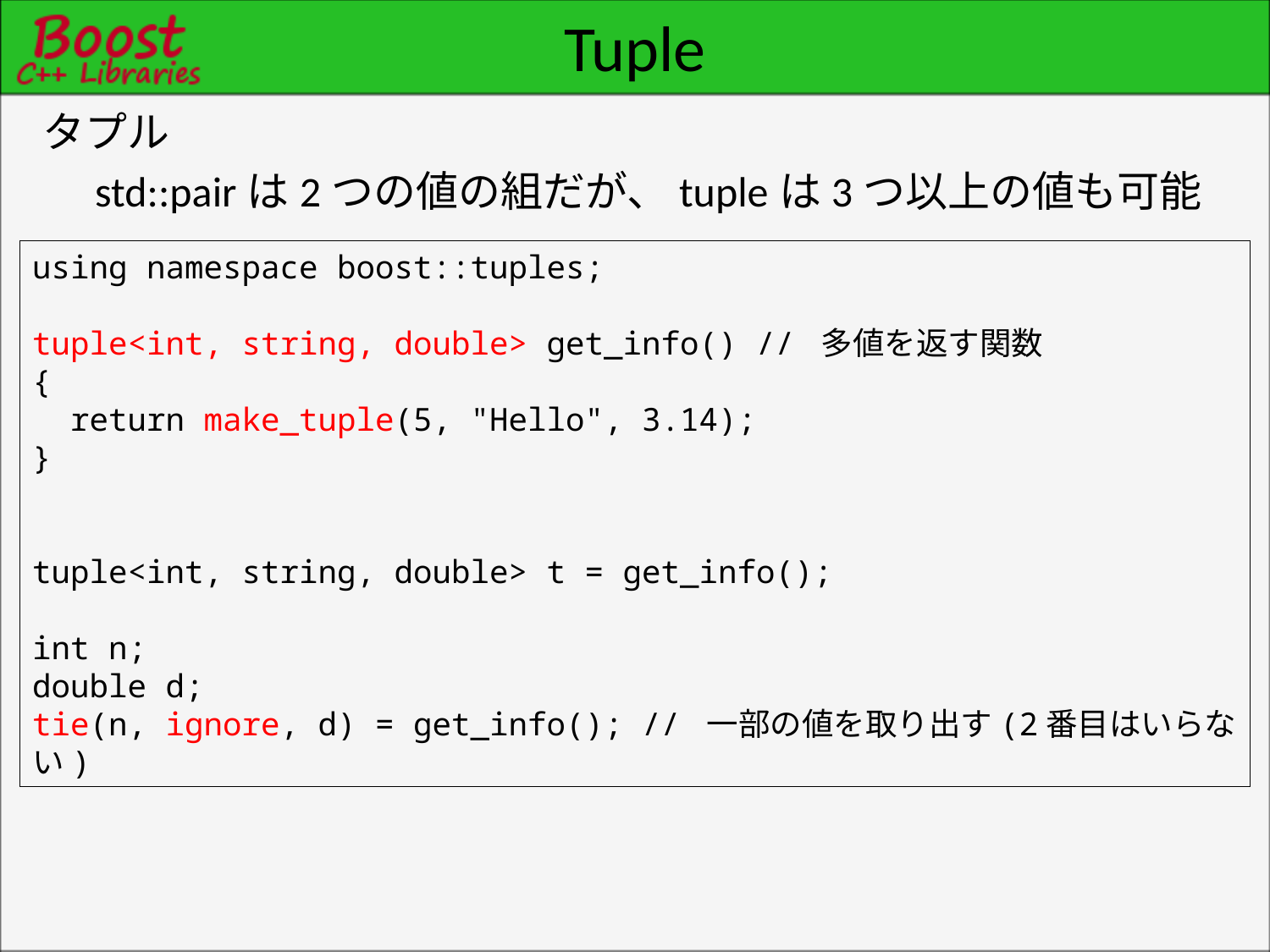

# Tuple
タプル
　std::pairは2つの値の組だが、tupleは3つ以上の値も可能
using namespace boost::tuples;

tuple<int, string, double> get_info() // 多値を返す関数
{
  return make_tuple(5, "Hello", 3.14);
}

tuple<int, string, double> t = get_info();

int n;
double d;
tie(n, ignore, d) = get_info(); // 一部の値を取り出す(2番目はいらない)